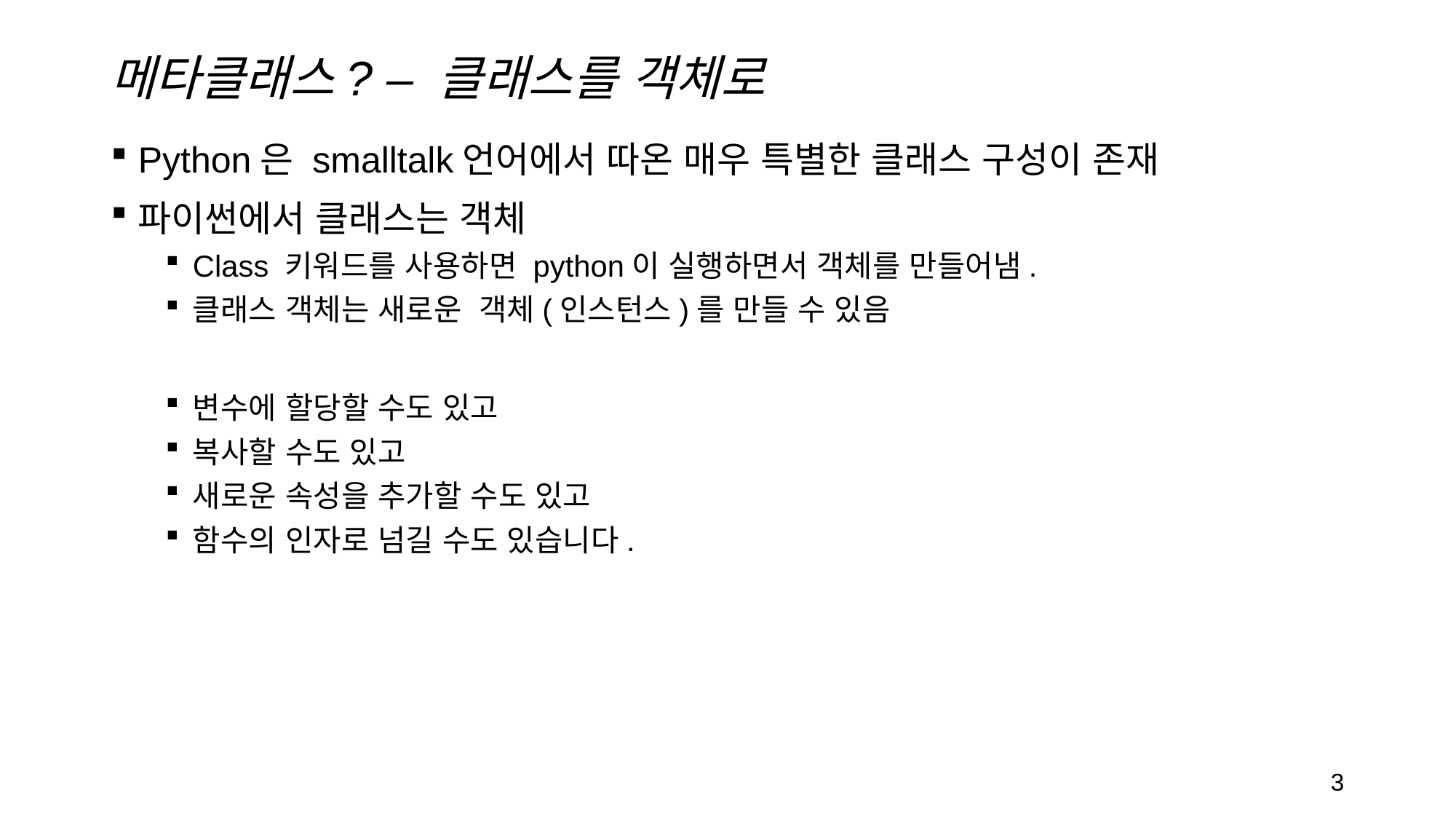

# 메타클래스? – 클래스를 객체로
Python은 smalltalk언어에서 따온 매우 특별한 클래스 구성이 존재
파이썬에서 클래스는 객체
Class 키워드를 사용하면 python이 실행하면서 객체를 만들어냄.
클래스 객체는 새로운  객체(인스턴스)를 만들 수 있음

변수에 할당할 수도 있고
복사할 수도 있고
새로운 속성을 추가할 수도 있고
함수의 인자로 넘길 수도 있습니다.

3